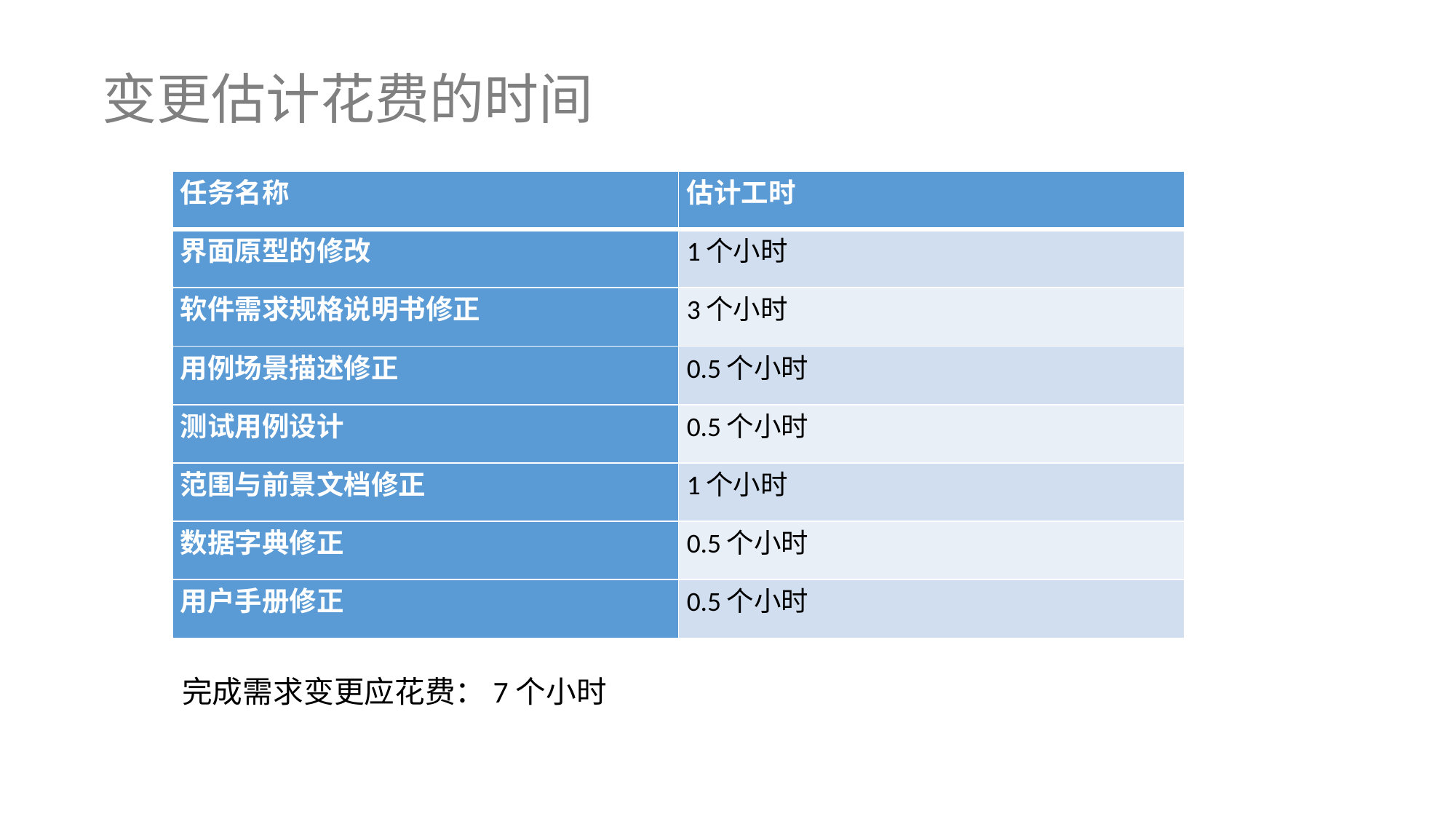

变更估计花费的时间
| 任务名称 | 估计工时 |
| --- | --- |
| 界面原型的修改 | 1个小时 |
| 软件需求规格说明书修正 | 3个小时 |
| 用例场景描述修正 | 0.5个小时 |
| 测试用例设计 | 0.5个小时 |
| 范围与前景文档修正 | 1个小时 |
| 数据字典修正 | 0.5个小时 |
| 用户手册修正 | 0.5个小时 |
完成需求变更应花费：7个小时